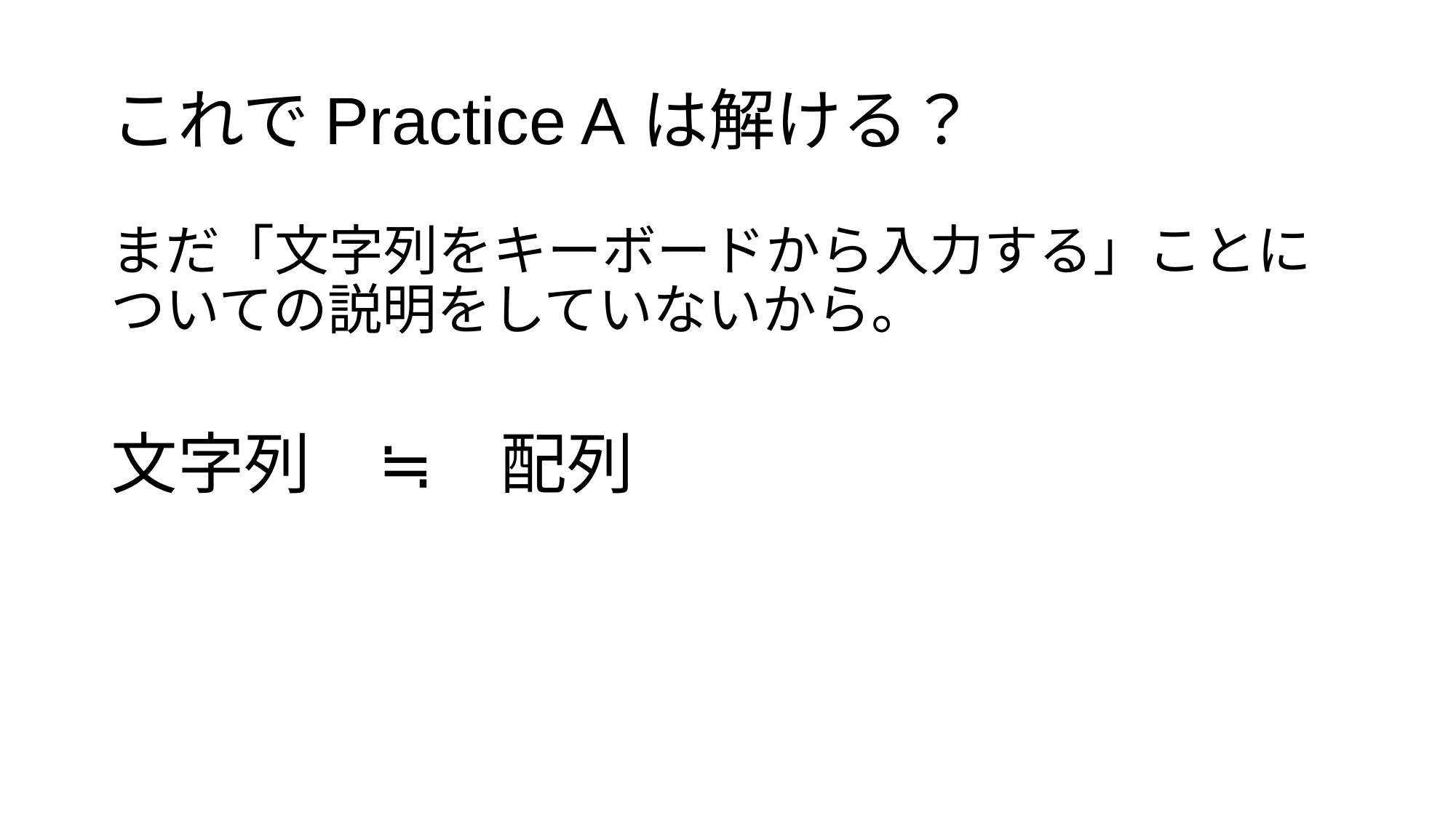

# これでPractice Aは解ける？
まだ「文字列をキーボードから入力する」ことについての説明をしていないから。

文字列　≒　配列